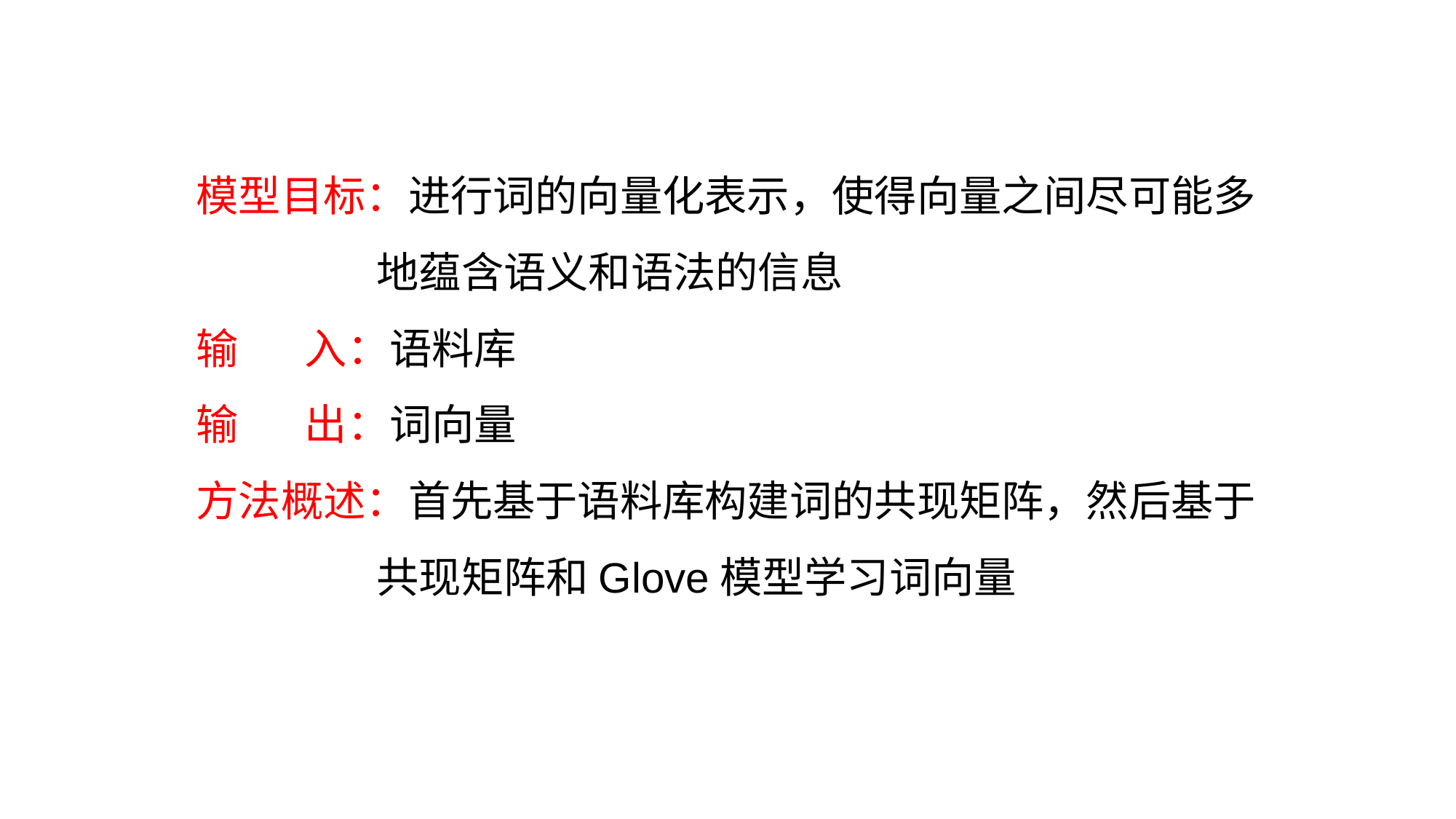

模型目标：进行词的向量化表示，使得向量之间尽可能多
                  地蕴含语义和语法的信息
输       入：语料库
输       出：词向量
方法概述：首先基于语料库构建词的共现矩阵，然后基于
                  共现矩阵和Glove模型学习词向量